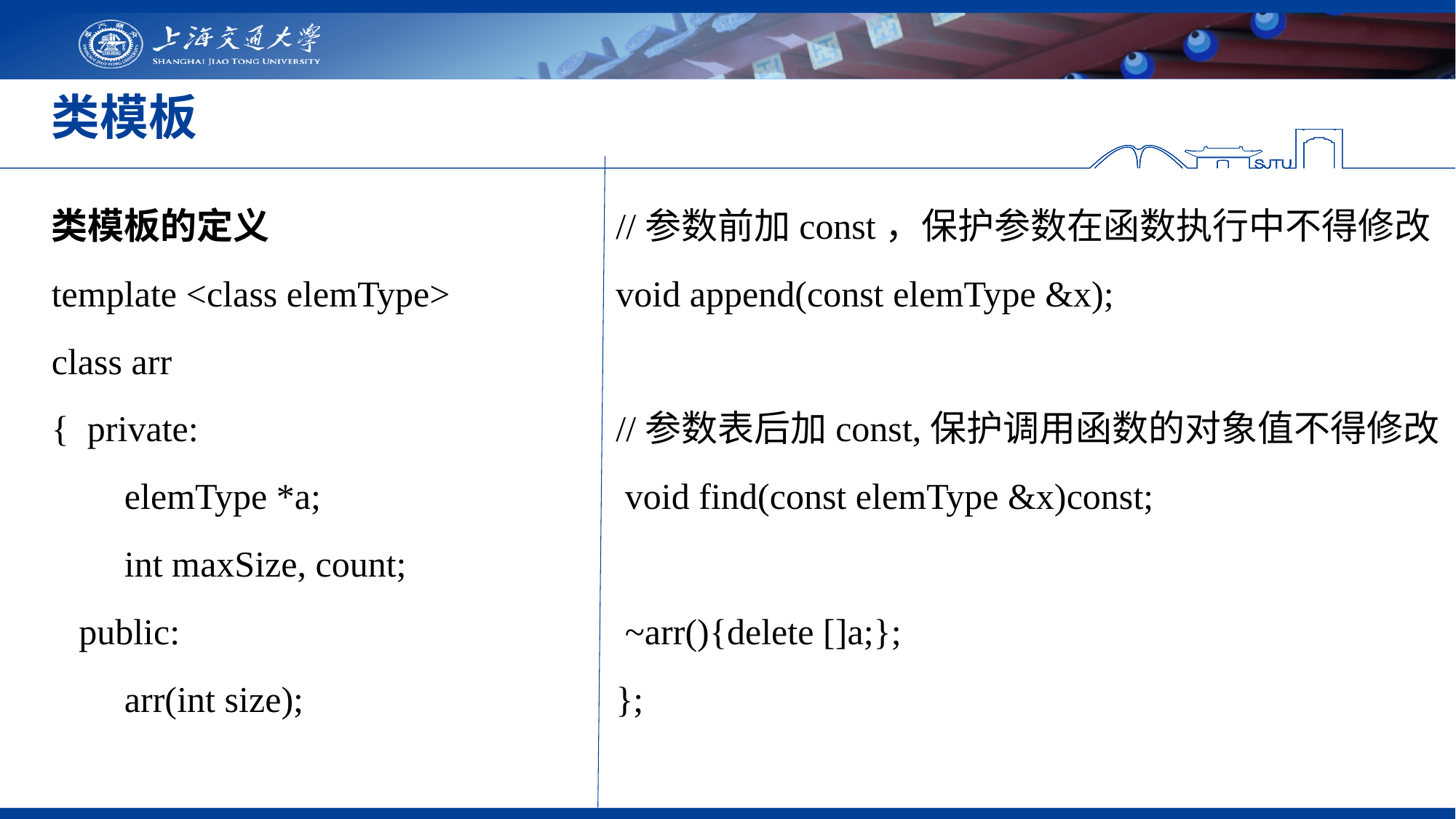

# 类模板
类模板的定义
template <class elemType>
class arr
{  private:
        elemType *a;
        int maxSize, count;
   public:
        arr(int size);

//参数前加const，保护参数在函数执行中不得修改
void append(const elemType &x);

//参数表后加const,保护调用函数的对象值不得修改
 void find(const elemType &x)const;

 ~arr(){delete []a;};
};